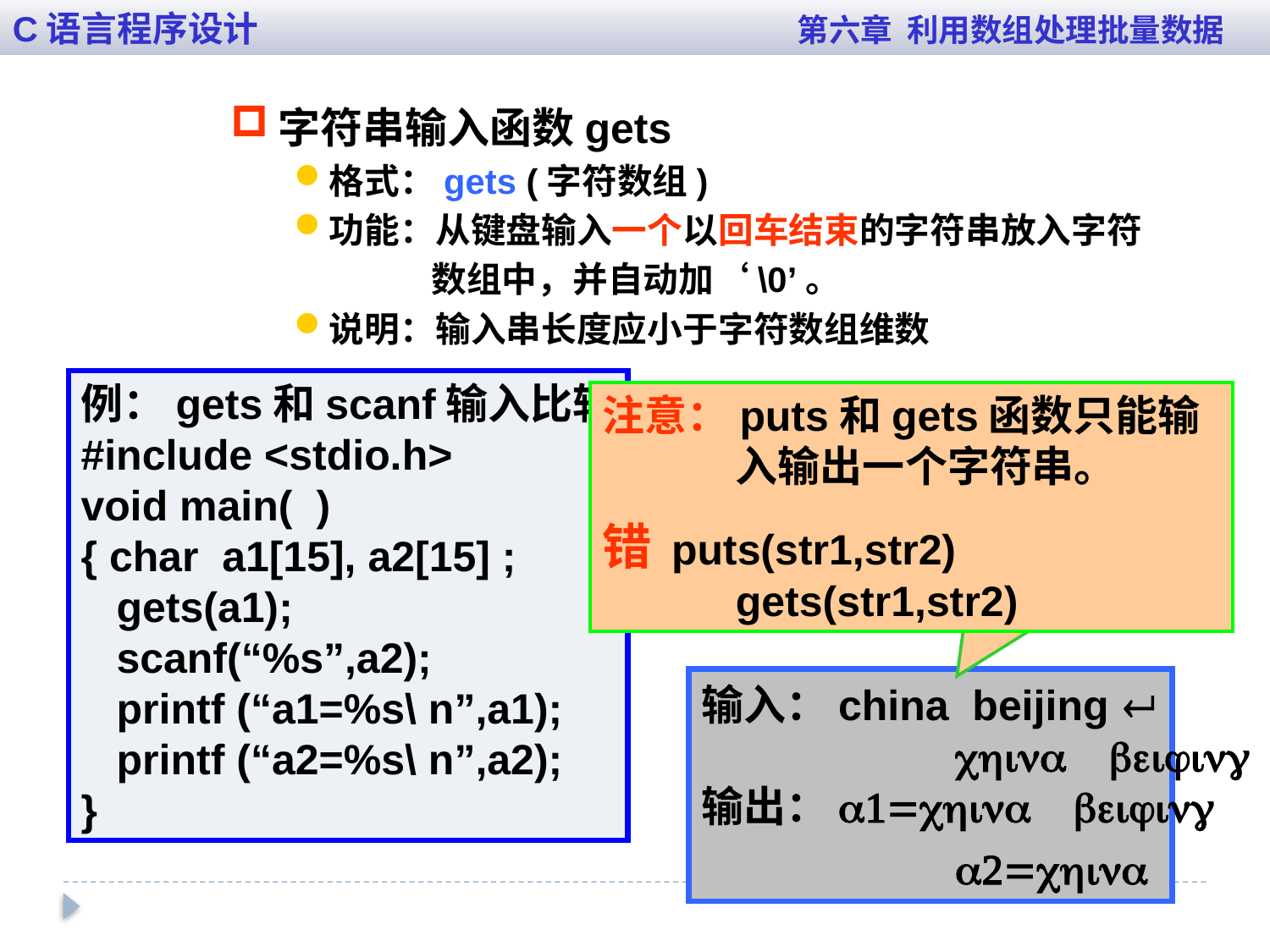

C语言程序设计                                                                   第六章  利用数组处理批量数据
字符串输入函数gets
格式：gets (字符数组)
功能：从键盘输入一个以回车结束的字符串放入字符
                数组中，并自动加‘\0’。
说明：输入串长度应小于字符数组维数
例：gets和scanf输入比较
#include <stdio.h>
void main(  )
{ char  a1[15], a2[15] ;
   gets(a1);
   scanf(“%s”,a2);
   printf (“a1=%s\ n”,a1);
   printf (“a2=%s\ n”,a2);
}
注意：puts和gets函数只能输入输出一个字符串。
错 puts(str1,str2)    gets(str1,str2)
在scanf 中遇空格字符串便结束了，  而gets 中，却将空格 作为字符存入字符型 数组中。
输入：china  beijing ↵
            china  beijing ↵
输出：a1=china  beijing
            a2=china